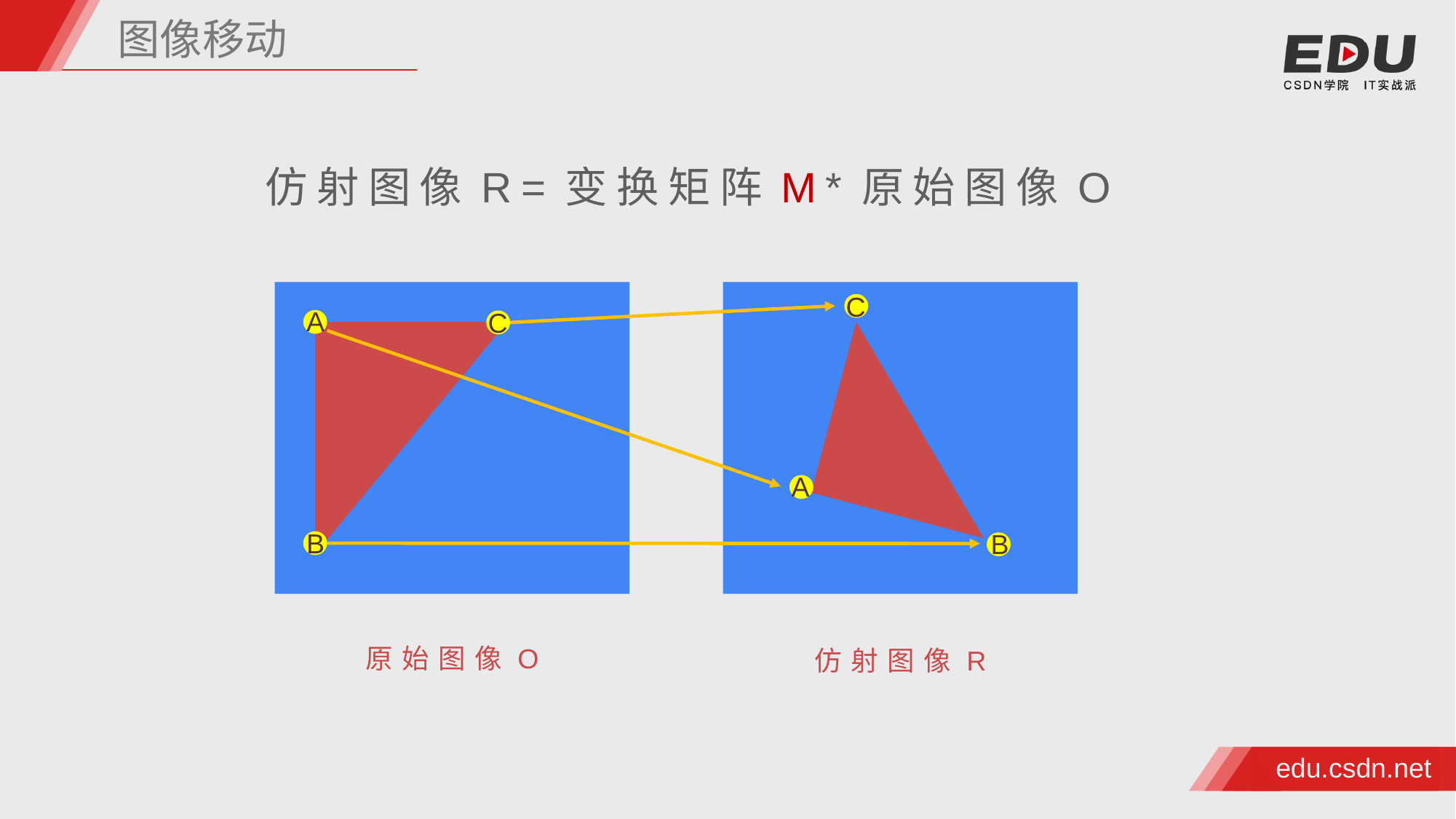

图像移动

仿射图像R=变换矩阵M*原始图像O

C

A
C

A

B
B

原始图像O
仿射图像R